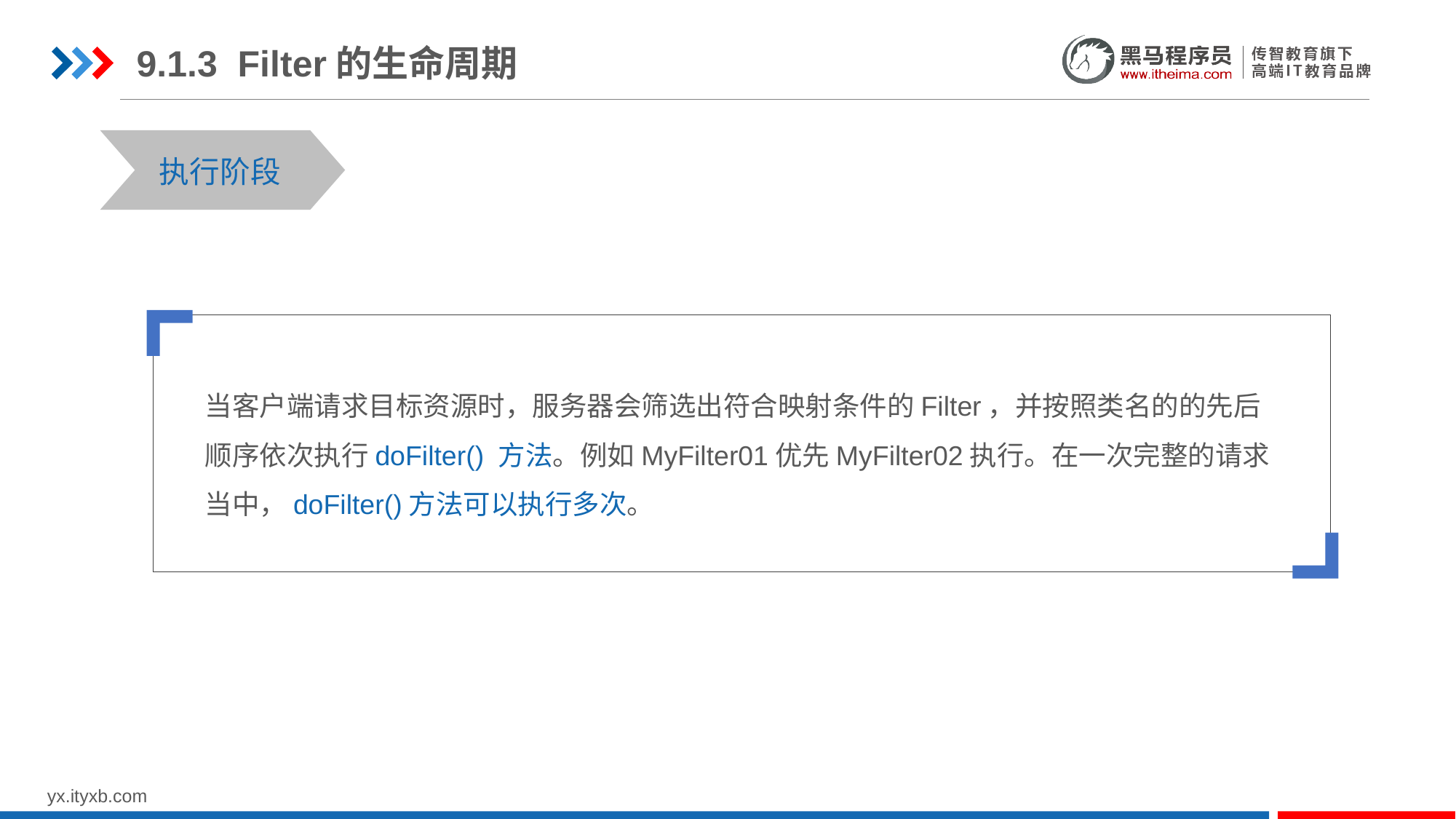

9.1.3  Filter的生命周期

执行阶段

当客户端请求目标资源时，服务器会筛选出符合映射条件的Filter，并按照类名的的先后顺序依次执行doFilter() 方法。例如MyFilter01优先MyFilter02执行。在一次完整的请求当中，doFilter()方法可以执行多次。